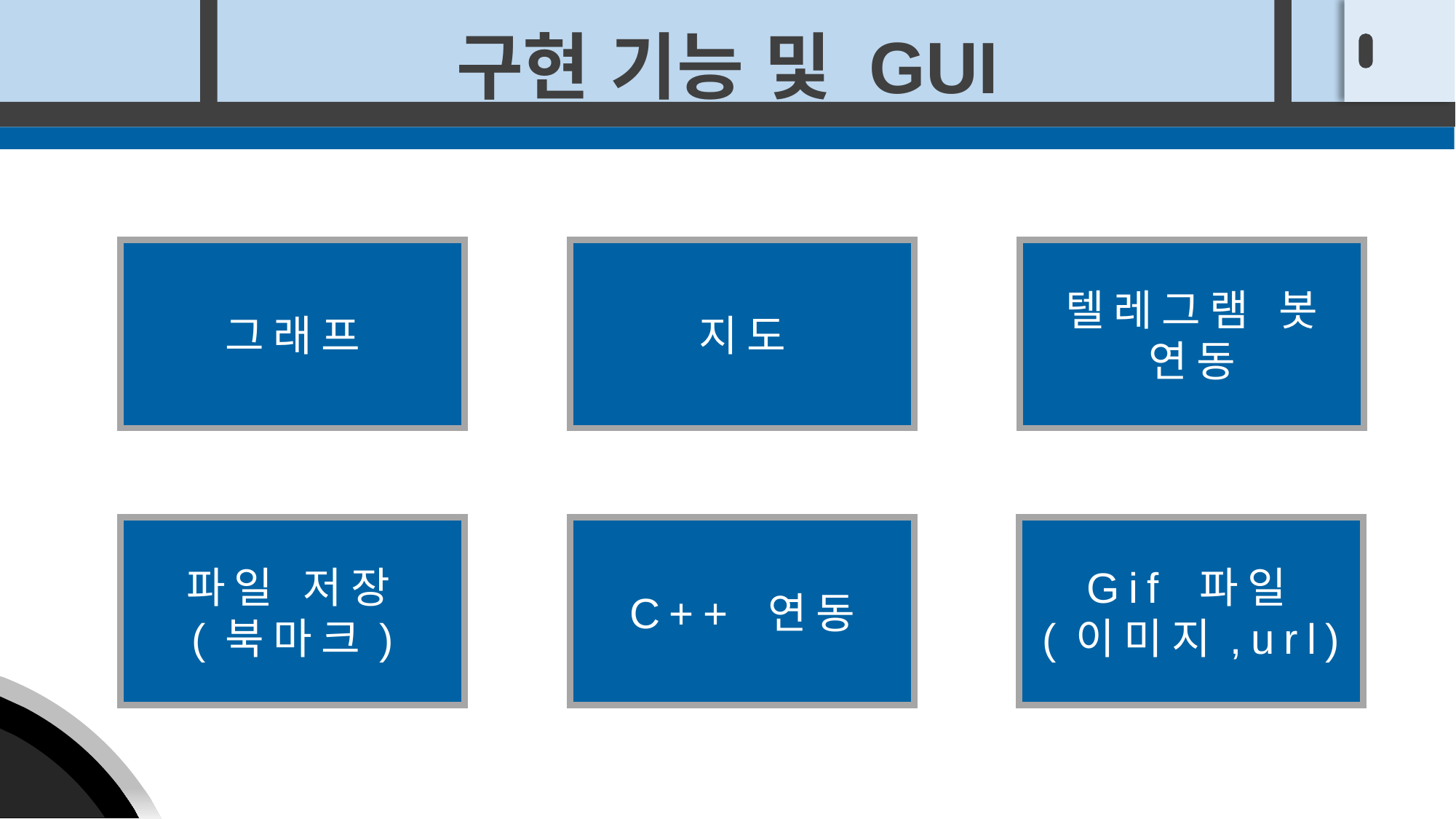

구현 기능 및 GUI
텔레그램 봇
연동
지도
그래프
Gif 파일
(이미지,url)
C++ 연동
파일 저장
(북마크)